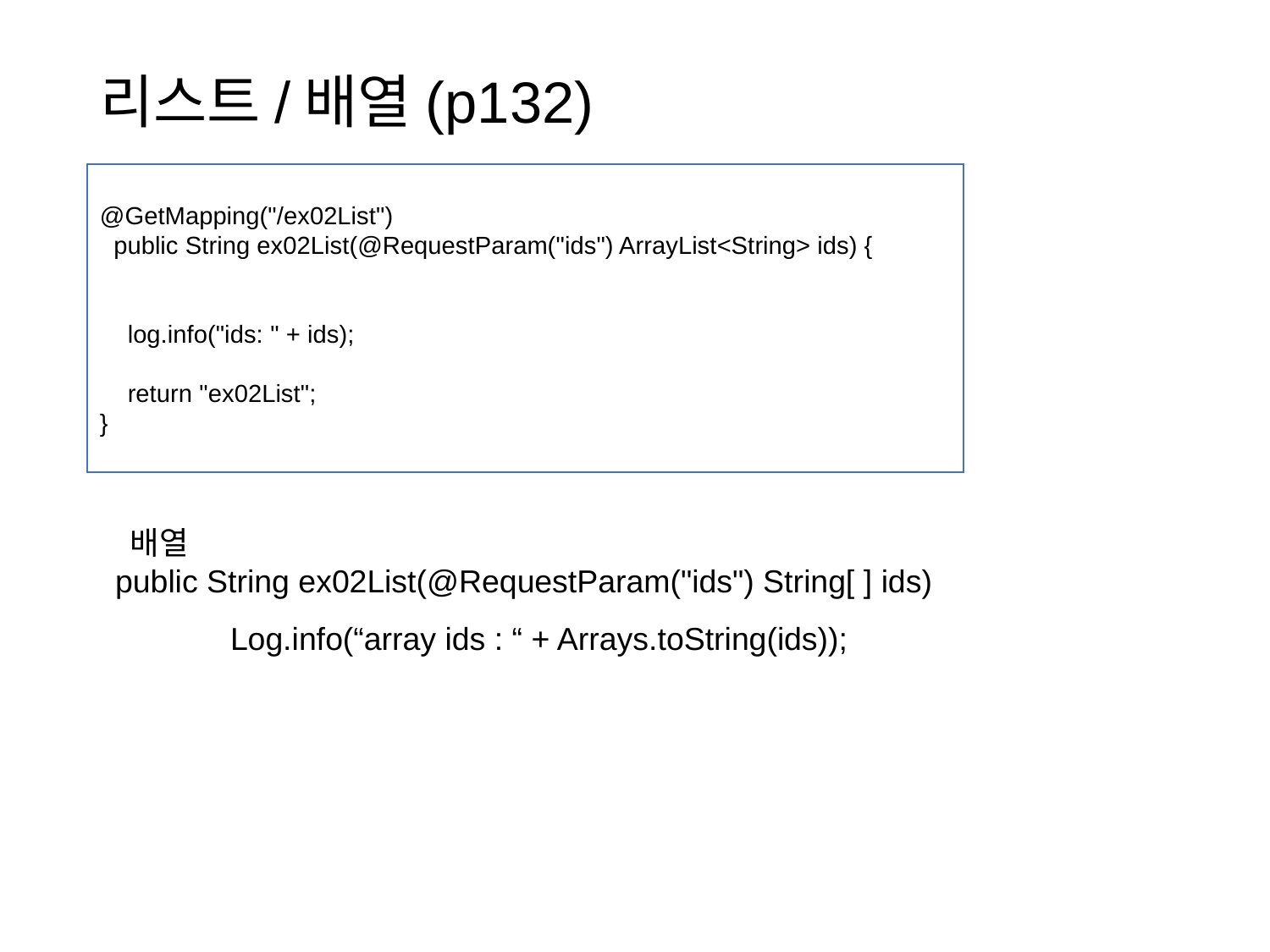

# 리스트/배열(p132)

@GetMapping("/ex02List")
  public String ex02List(@RequestParam("ids") ArrayList<String> ids) {

    log.info("ids: " + ids);

    return "ex02List";
}

 배열
public String ex02List(@RequestParam("ids") String[ ] ids)
Log.info(“array ids : “ + Arrays.toString(ids));